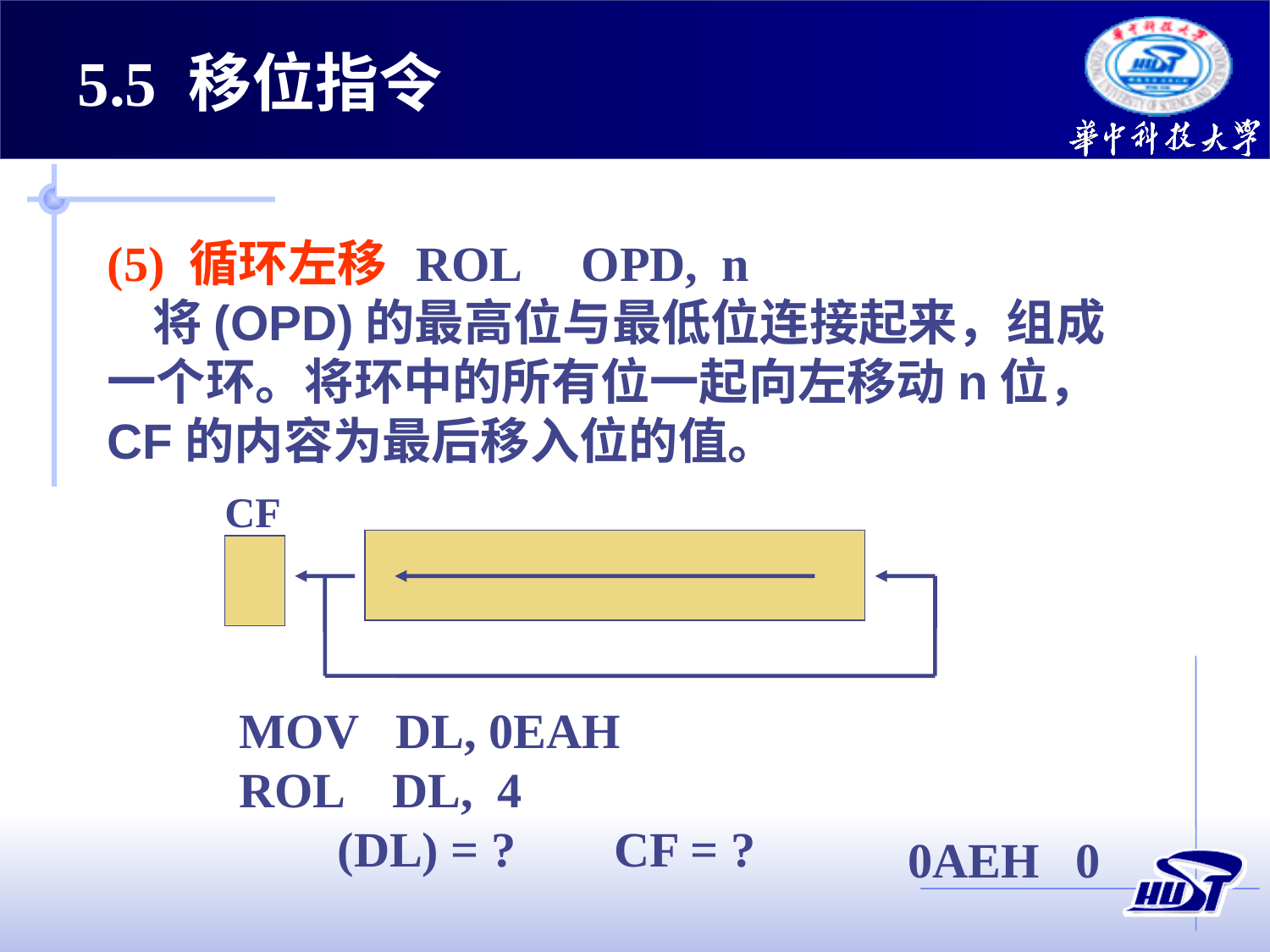

5.5 移位指令
(5) 循环左移   ROL     OPD,  n
   将(OPD)的最高位与最低位连接起来，组成一个环。将环中的所有位一起向左移动n位，CF的内容为最后移入位的值。
CF

MOV   DL, 0EAH
ROL    DL,  4
        (DL) = ?        CF = ?
0AEH   0